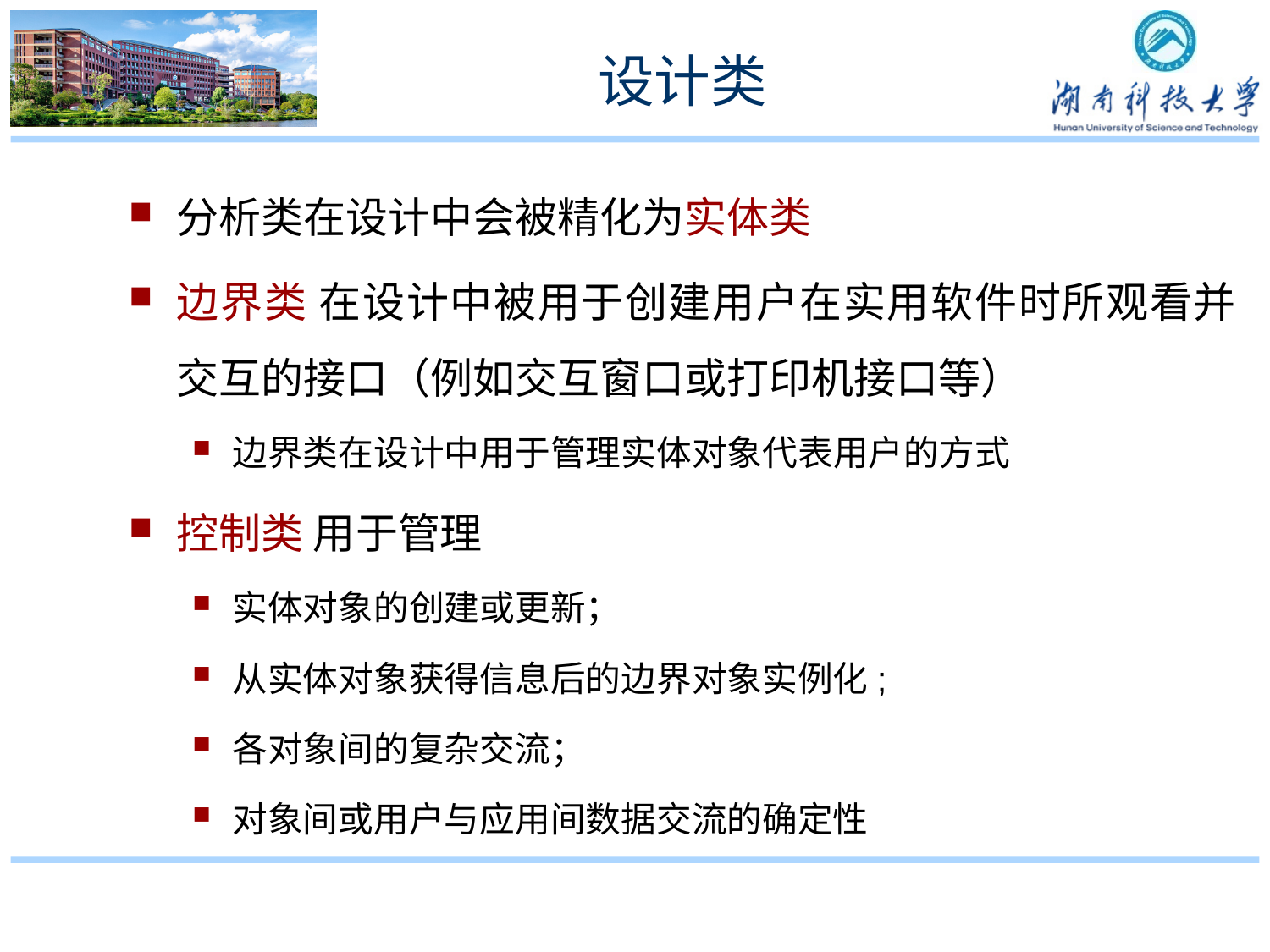

# 设计类
分析类在设计中会被精化为实体类
边界类 在设计中被用于创建用户在实用软件时所观看并交互的接口（例如交互窗口或打印机接口等）
边界类在设计中用于管理实体对象代表用户的方式
控制类 用于管理
实体对象的创建或更新；
从实体对象获得信息后的边界对象实例化;
各对象间的复杂交流；
对象间或用户与应用间数据交流的确定性
55